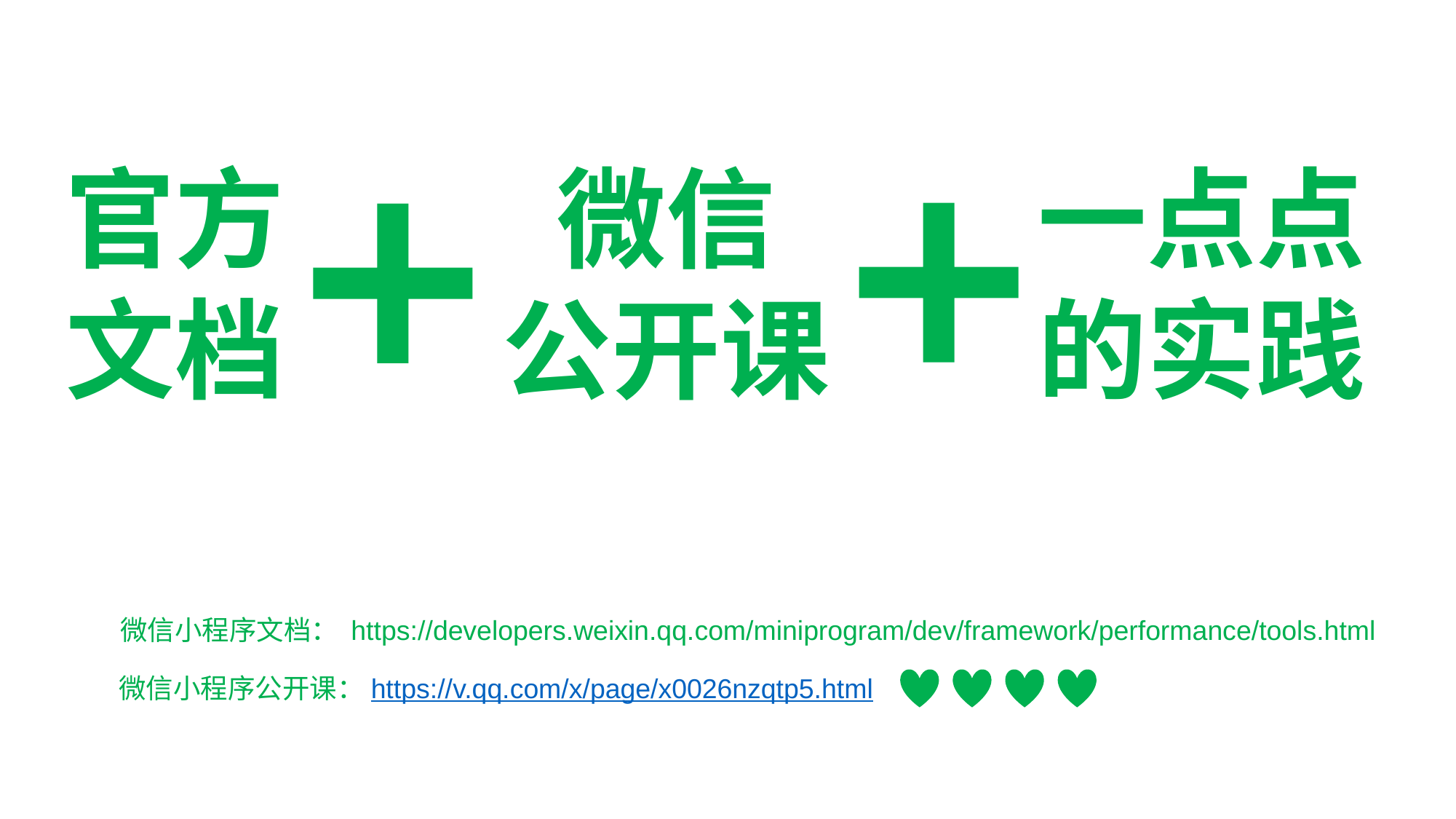

一点点的实践
官方
文档
微信
公开课

微信小程序文档： https://developers.weixin.qq.com/miniprogram/dev/framework/performance/tools.html
微信小程序公开课：https://v.qq.com/x/page/x0026nzqtp5.html